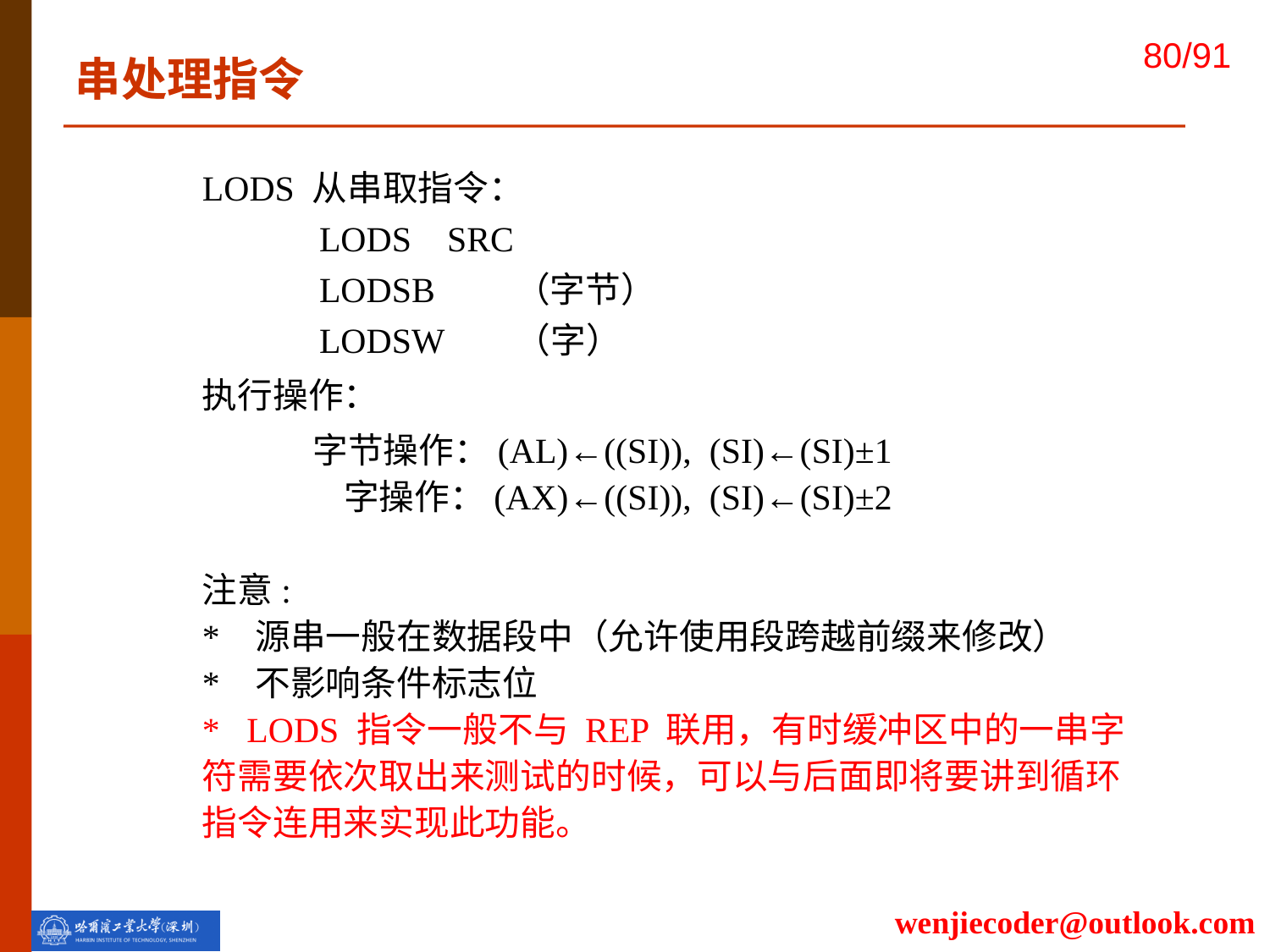

串处理指令
LODS 从串取指令：
      LODS    SRC
      LODSB        （字节）
      LODSW       （字）
执行操作：
             字节操作：(AL)←((SI)),  (SI)←(SI)±1
                 字操作：(AX)←((SI)),  (SI)←(SI)±2

注意:
*   源串一般在数据段中（允许使用段跨越前缀来修改）
*   不影响条件标志位
*   LODS 指令一般不与 REP 联用，有时缓冲区中的一串字符需要依次取出来测试的时候，可以与后面即将要讲到循环指令连用来实现此功能。